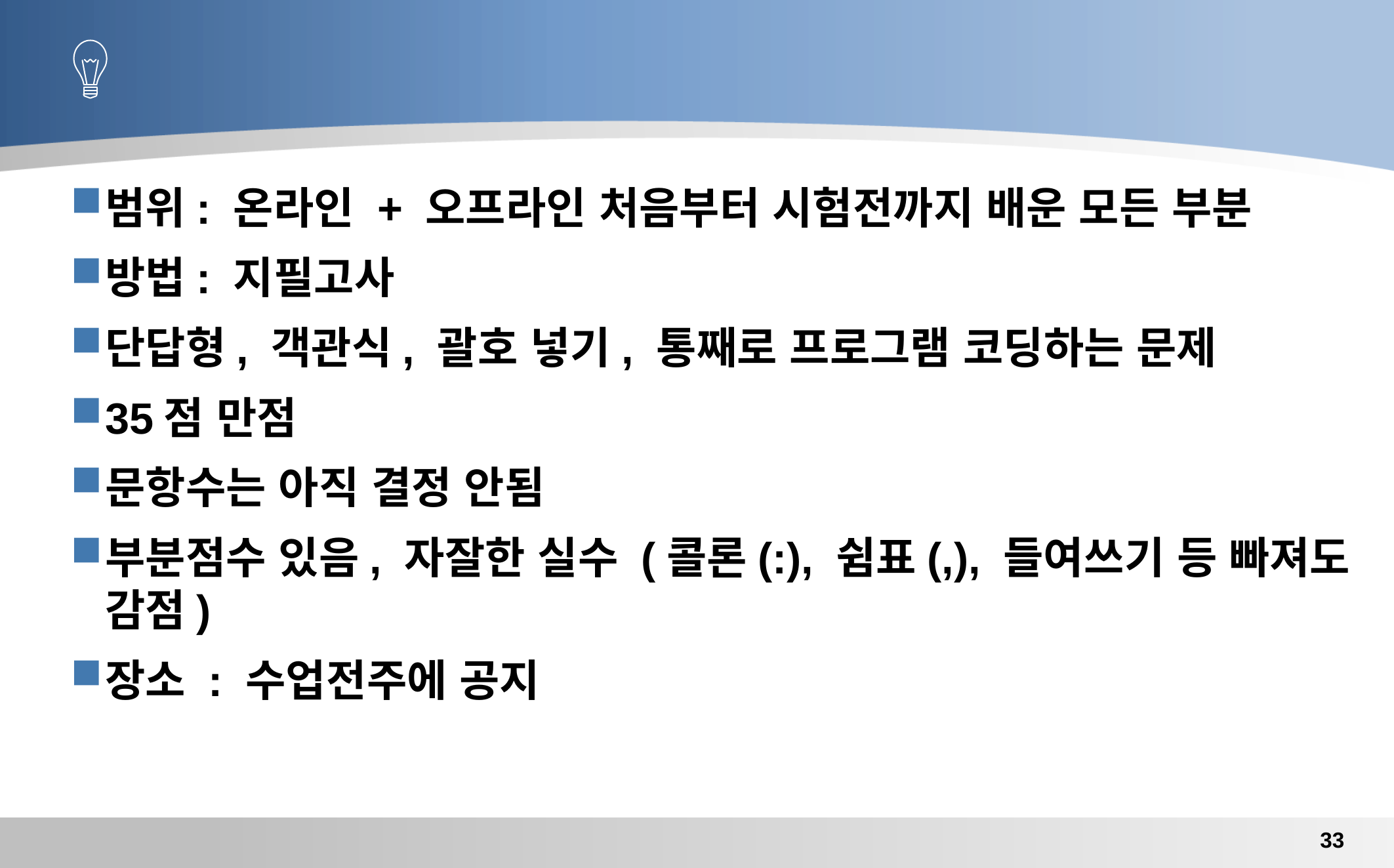

#
범위: 온라인 + 오프라인 처음부터 시험전까지 배운 모든 부분
방법: 지필고사
단답형, 객관식, 괄호 넣기, 통째로 프로그램 코딩하는 문제
35점 만점
문항수는 아직 결정 안됨
부분점수 있음, 자잘한 실수 (콜론(:), 쉼표(,), 들여쓰기 등 빠져도 감점)
장소 : 수업전주에 공지
33